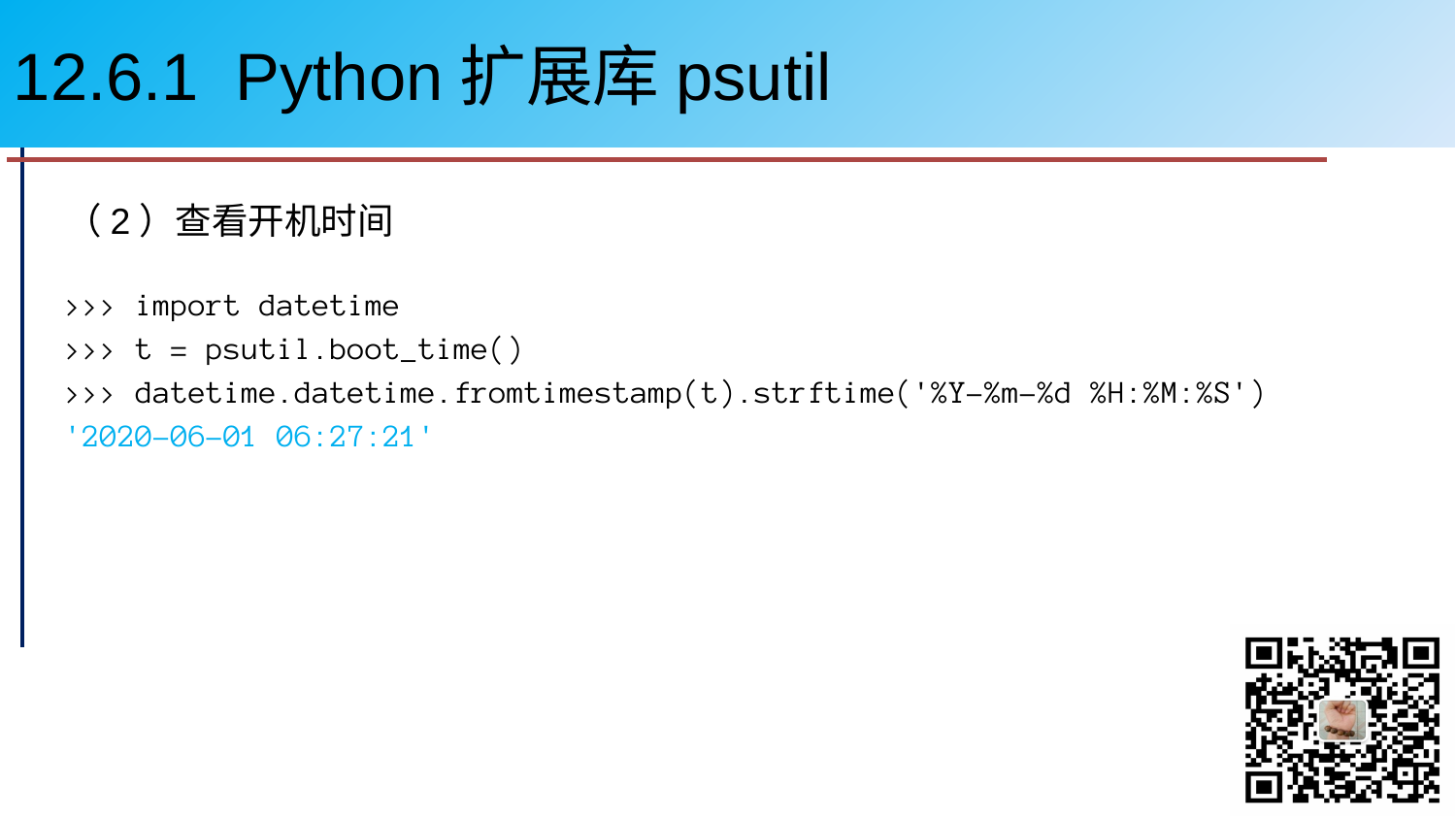

# 12.6.1  Python扩展库psutil
（2）查看开机时间

>>> import datetime
>>> t = psutil.boot_time()
>>> datetime.datetime.fromtimestamp(t).strftime('%Y-%m-%d %H:%M:%S')
'2020-06-01 06:27:21'